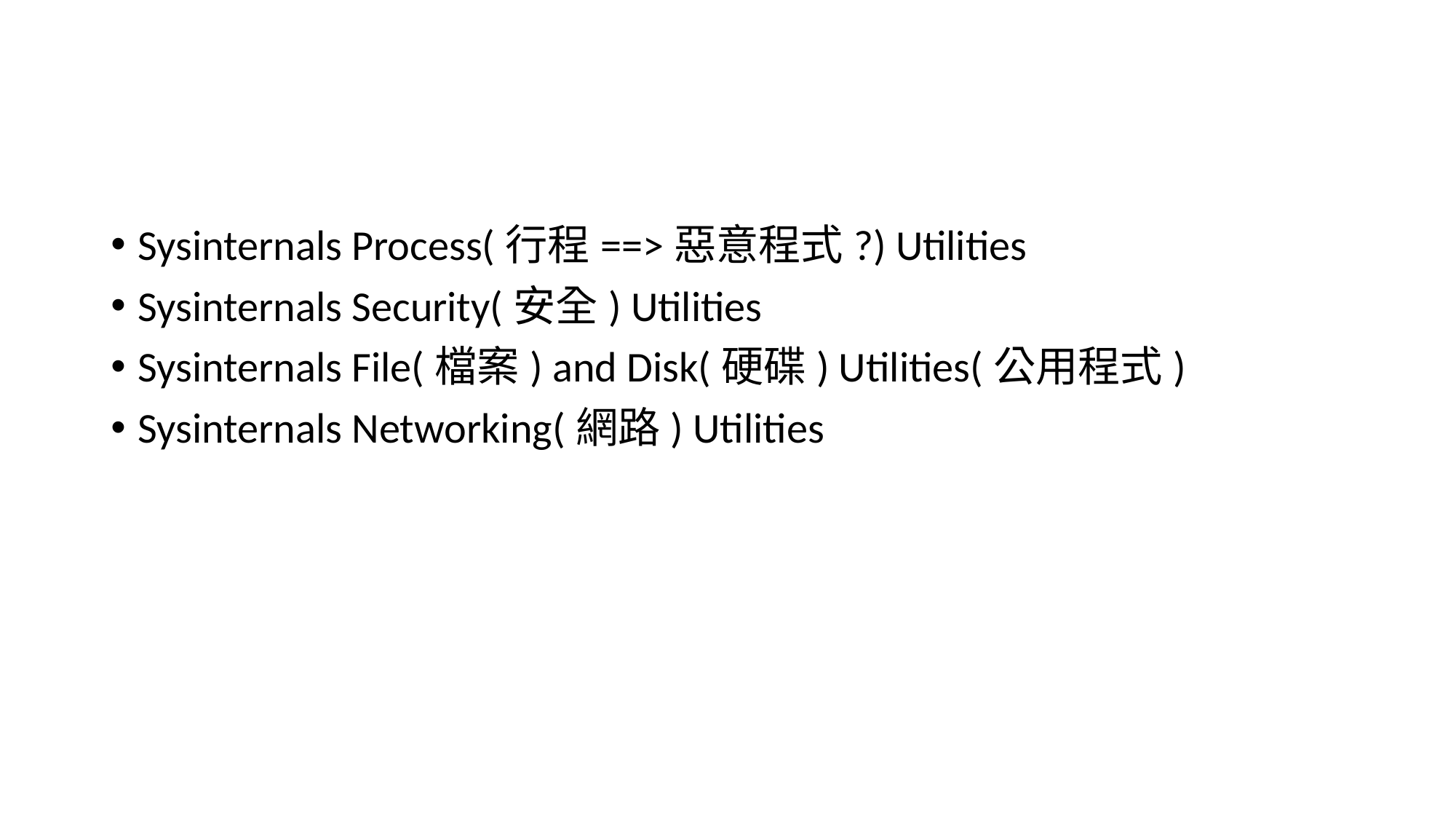

#
Sysinternals Process(行程==>惡意程式?) Utilities
Sysinternals Security(安全) Utilities
Sysinternals File(檔案) and Disk(硬碟) Utilities(公用程式)
Sysinternals Networking(網路) Utilities